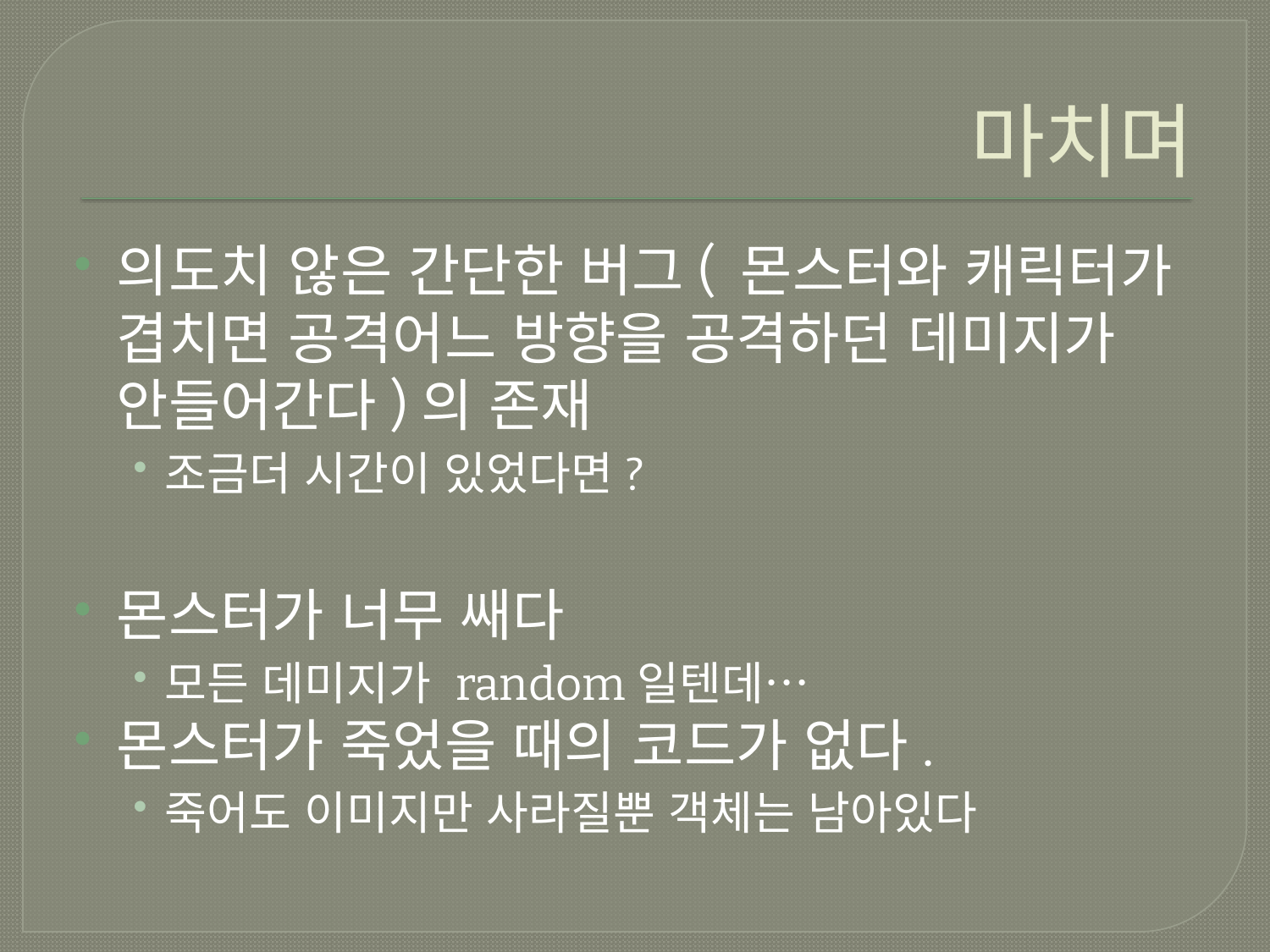

# 마치며
의도치 않은 간단한 버그( 몬스터와 캐릭터가 겹치면 공격어느 방향을 공격하던 데미지가 안들어간다)의 존재
조금더 시간이 있었다면?

몬스터가 너무 쌔다
모든 데미지가 random일텐데…
몬스터가 죽었을 때의 코드가 없다.
죽어도 이미지만 사라질뿐 객체는 남아있다